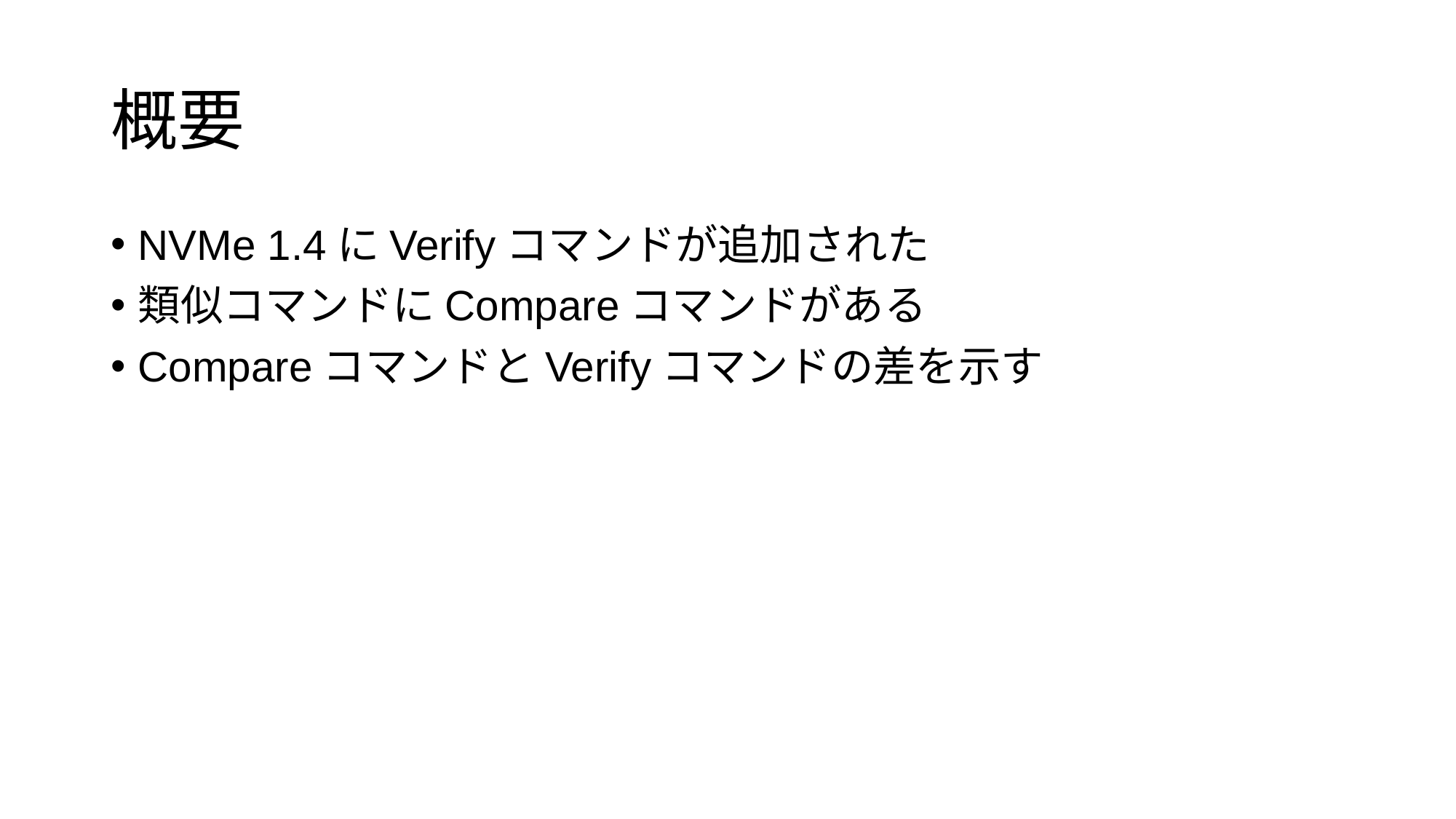

# 概要
NVMe 1.4にVerifyコマンドが追加された
類似コマンドにCompareコマンドがある
CompareコマンドとVerifyコマンドの差を示す